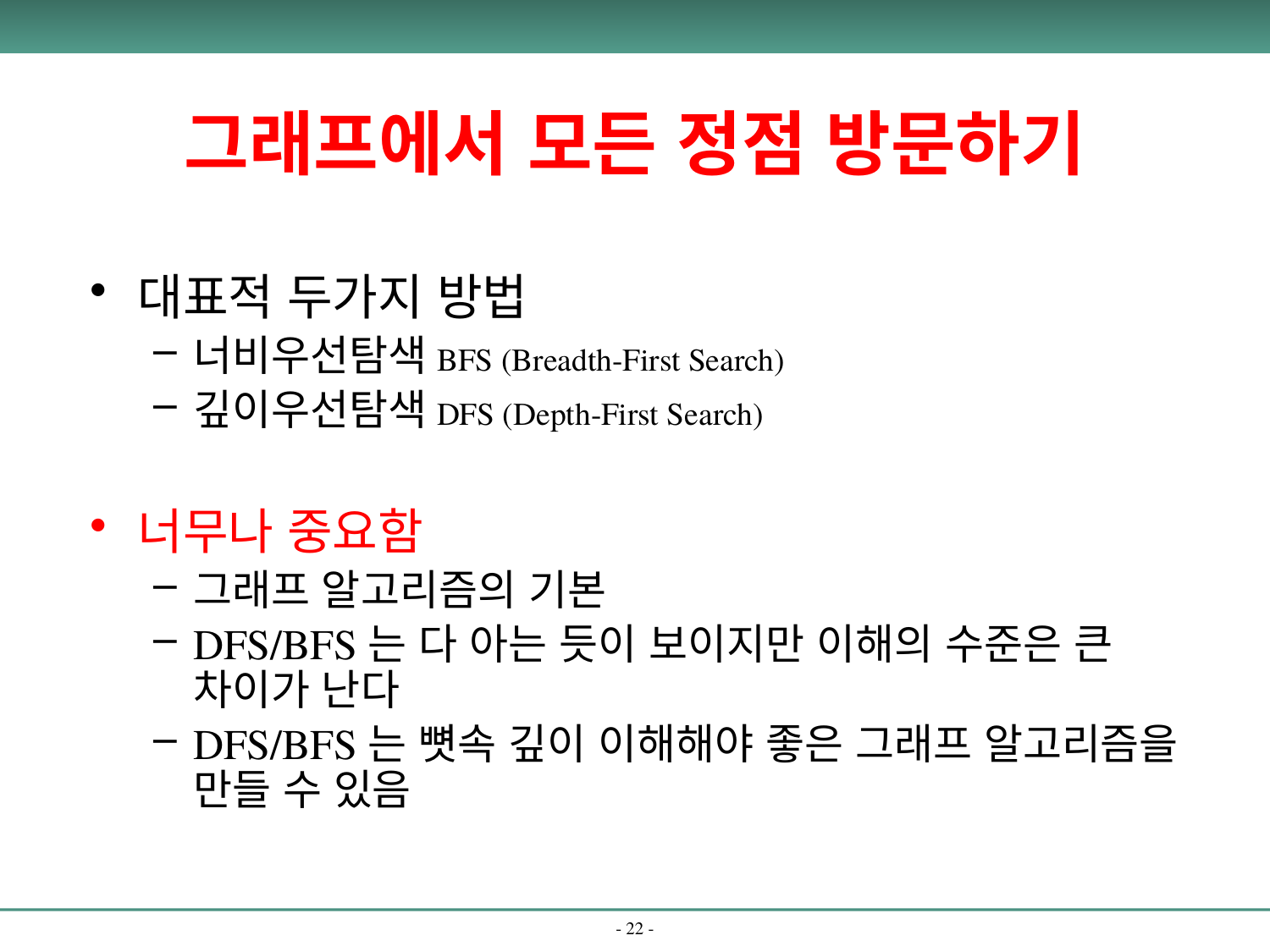

# 그래프에서 모든 정점 방문하기
대표적 두가지 방법
너비우선탐색BFS (Breadth-First Search)
깊이우선탐색DFS (Depth-First Search)

너무나 중요함
그래프 알고리즘의 기본
DFS/BFS는 다 아는 듯이 보이지만 이해의 수준은 큰 차이가 난다
DFS/BFS는 뼛속 깊이 이해해야 좋은 그래프 알고리즘을 만들 수 있음